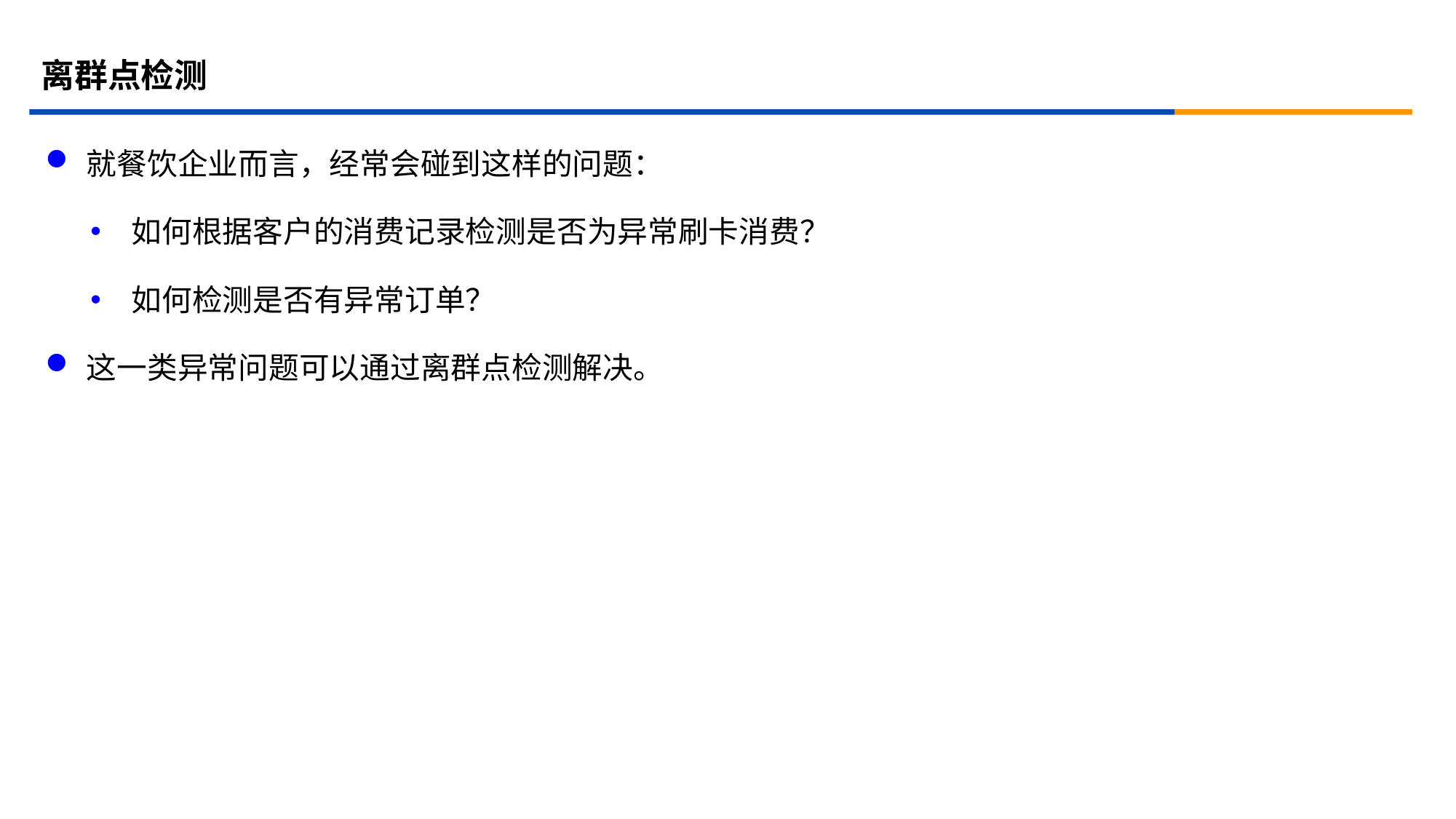

# 离群点检测
就餐饮企业而言，经常会碰到这样的问题：
如何根据客户的消费记录检测是否为异常刷卡消费？
如何检测是否有异常订单？
这一类异常问题可以通过离群点检测解决。